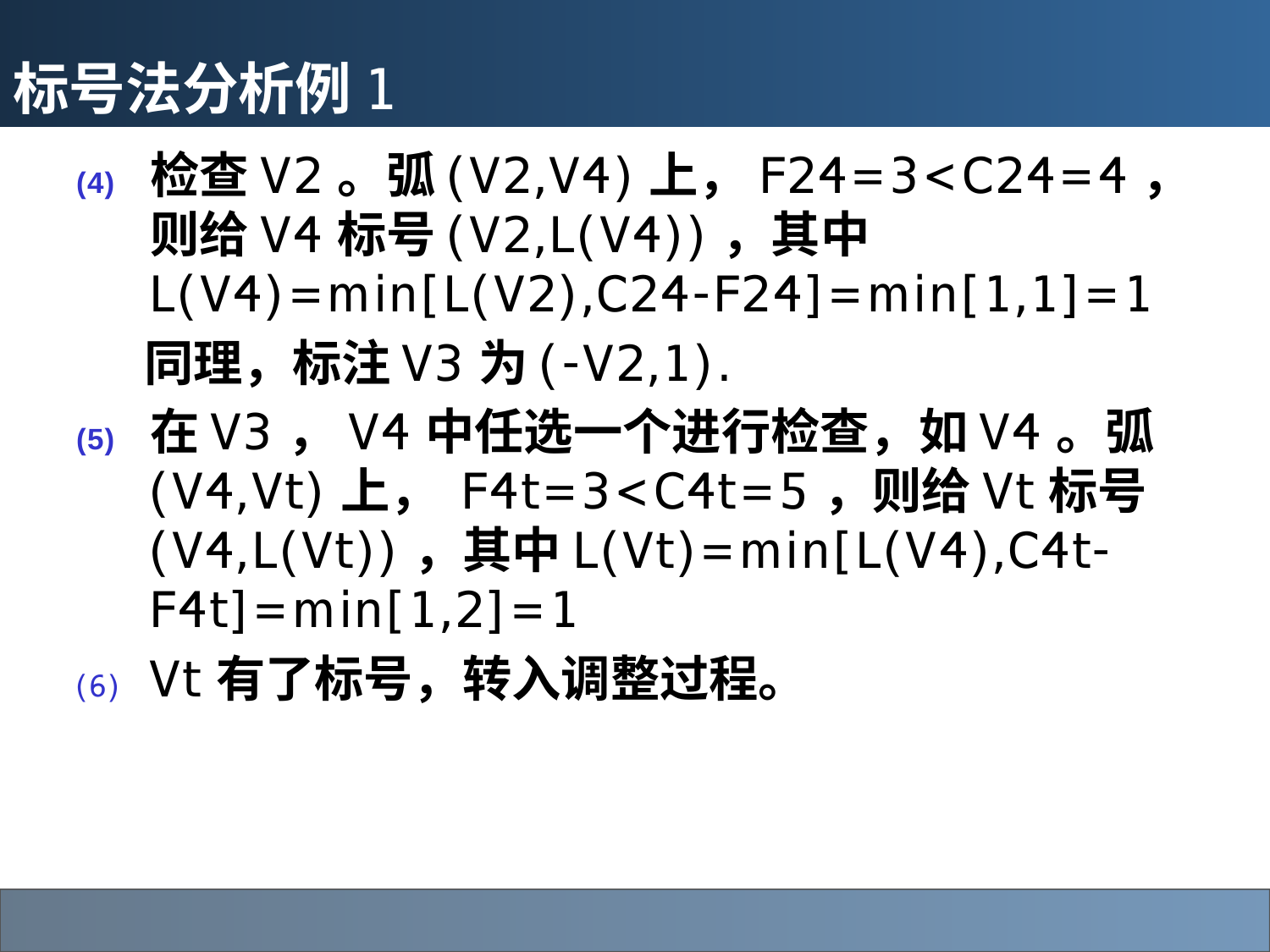

# 标号法分析例1
检查V2。弧(V2,V4)上，F24=3<C24=4，则给V4标号(V2,L(V4))，其中L(V4)=min[L(V2),C24-F24]=min[1,1]=1
     同理，标注V3为(-V2,1).
在V3，V4中任选一个进行检查，如V4。弧(V4,Vt)上， F4t=3<C4t=5，则给Vt标号(V4,L(Vt))，其中L(Vt)=min[L(V4),C4t-F4t]=min[1,2]=1
Vt有了标号，转入调整过程。